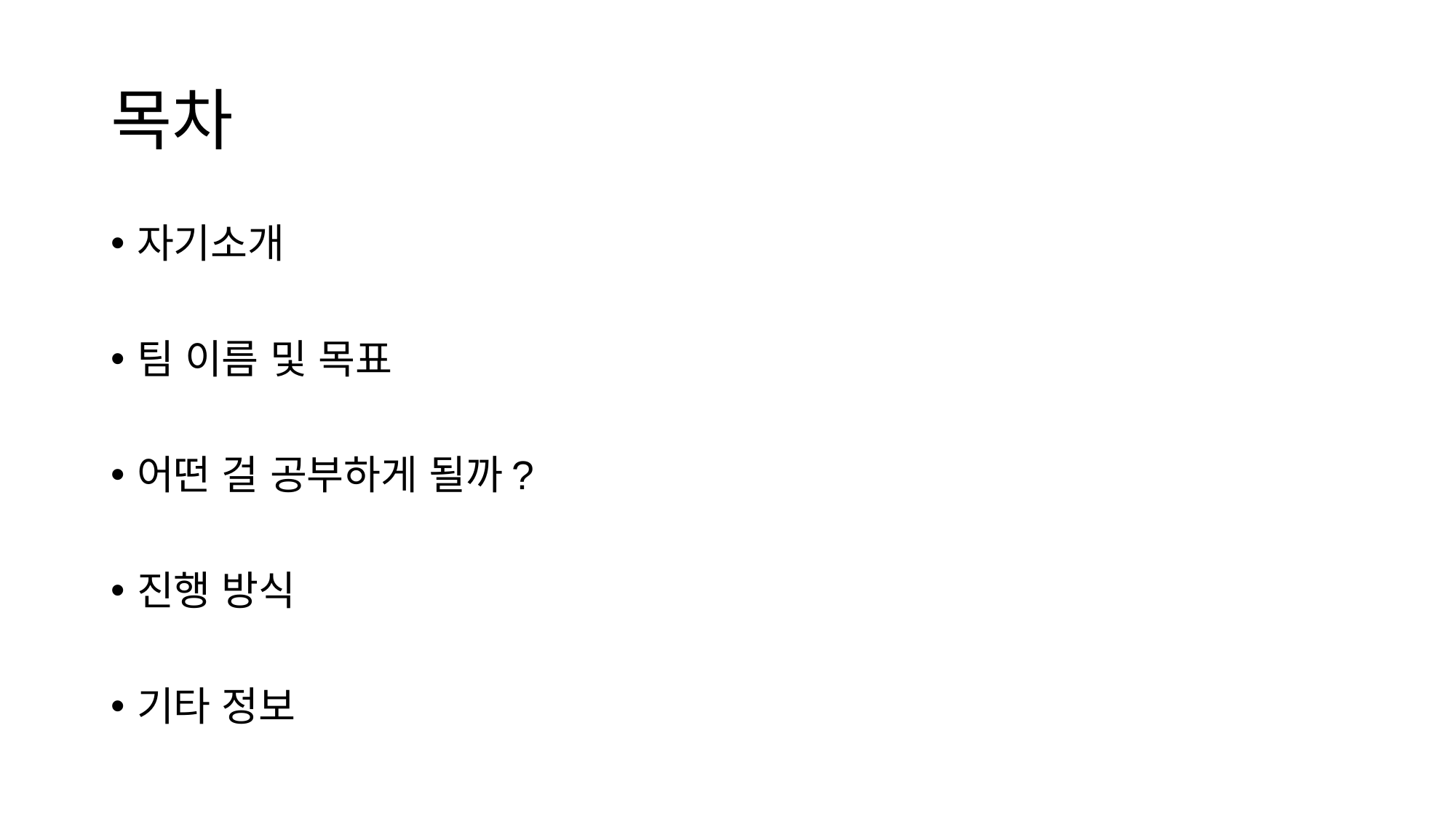

# 목차
자기소개

팀 이름 및 목표

어떤 걸 공부하게 될까?

진행 방식

기타 정보